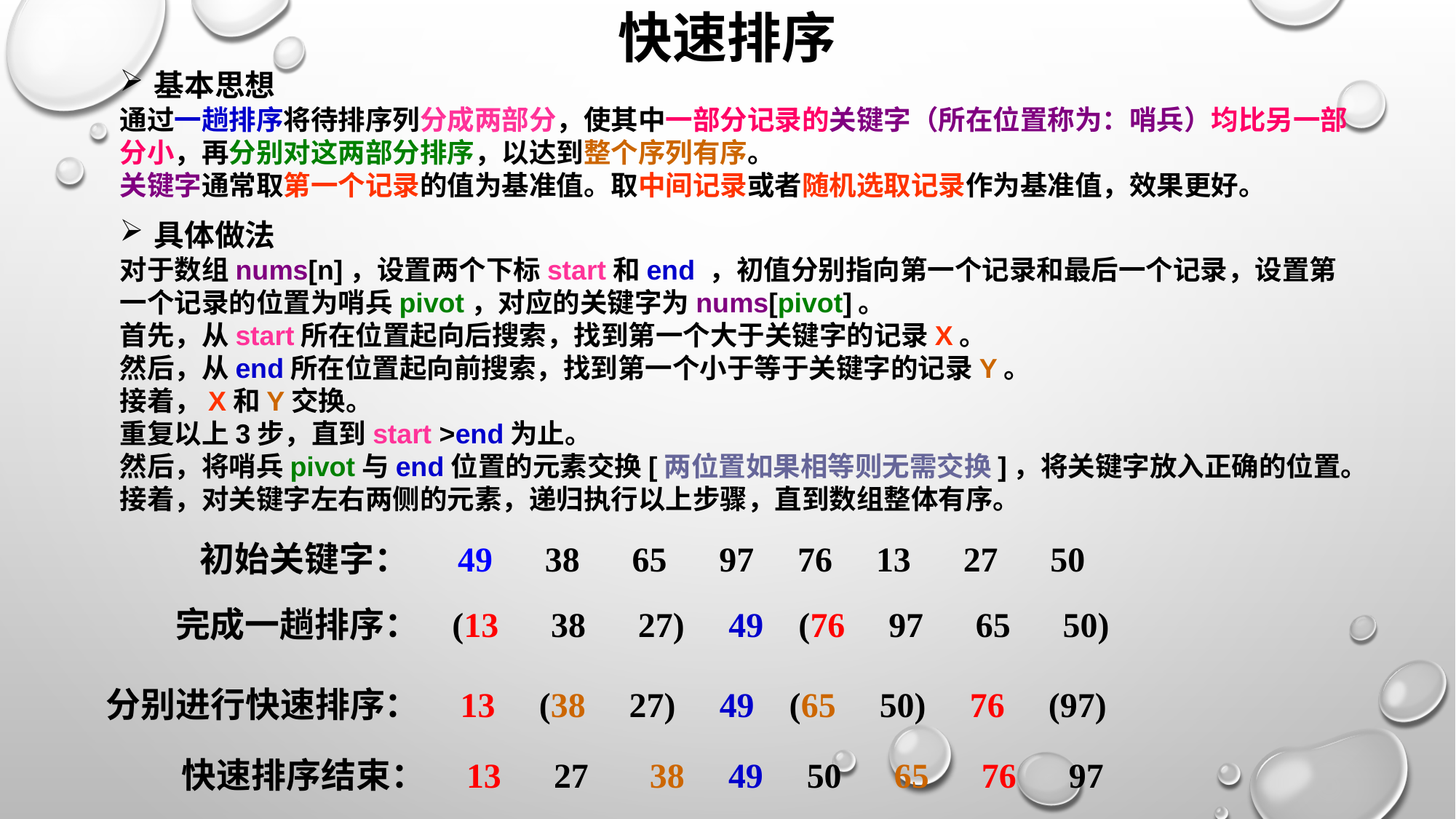

# 快速排序
基本思想
通过一趟排序将待排序列分成两部分，使其中一部分记录的关键字（所在位置称为：哨兵）均比另一部分小，再分别对这两部分排序，以达到整个序列有序。
关键字通常取第一个记录的值为基准值。取中间记录或者随机选取记录作为基准值，效果更好。
具体做法
对于数组nums[n]，设置两个下标start和end ，初值分别指向第一个记录和最后一个记录，设置第一个记录的位置为哨兵pivot，对应的关键字为nums[pivot]。
首先，从start所在位置起向后搜索，找到第一个大于关键字的记录X。
然后，从end所在位置起向前搜索，找到第一个小于等于关键字的记录Y。
接着，X和Y交换。
重复以上3步，直到start >end为止。
然后，将哨兵pivot与end位置的元素交换[两位置如果相等则无需交换]，将关键字放入正确的位置。
接着，对关键字左右两侧的元素，递归执行以上步骤，直到数组整体有序。
初始关键字：     49      38      65      97     76     13      27      50
   完成一趟排序：   (13      38      27)     49    (76     97      65      50)
分别进行快速排序：    13     (38     27)     49    (65     50)     76     (97)
  快速排序结束：    13      27       38     49     50      65      76      97
10